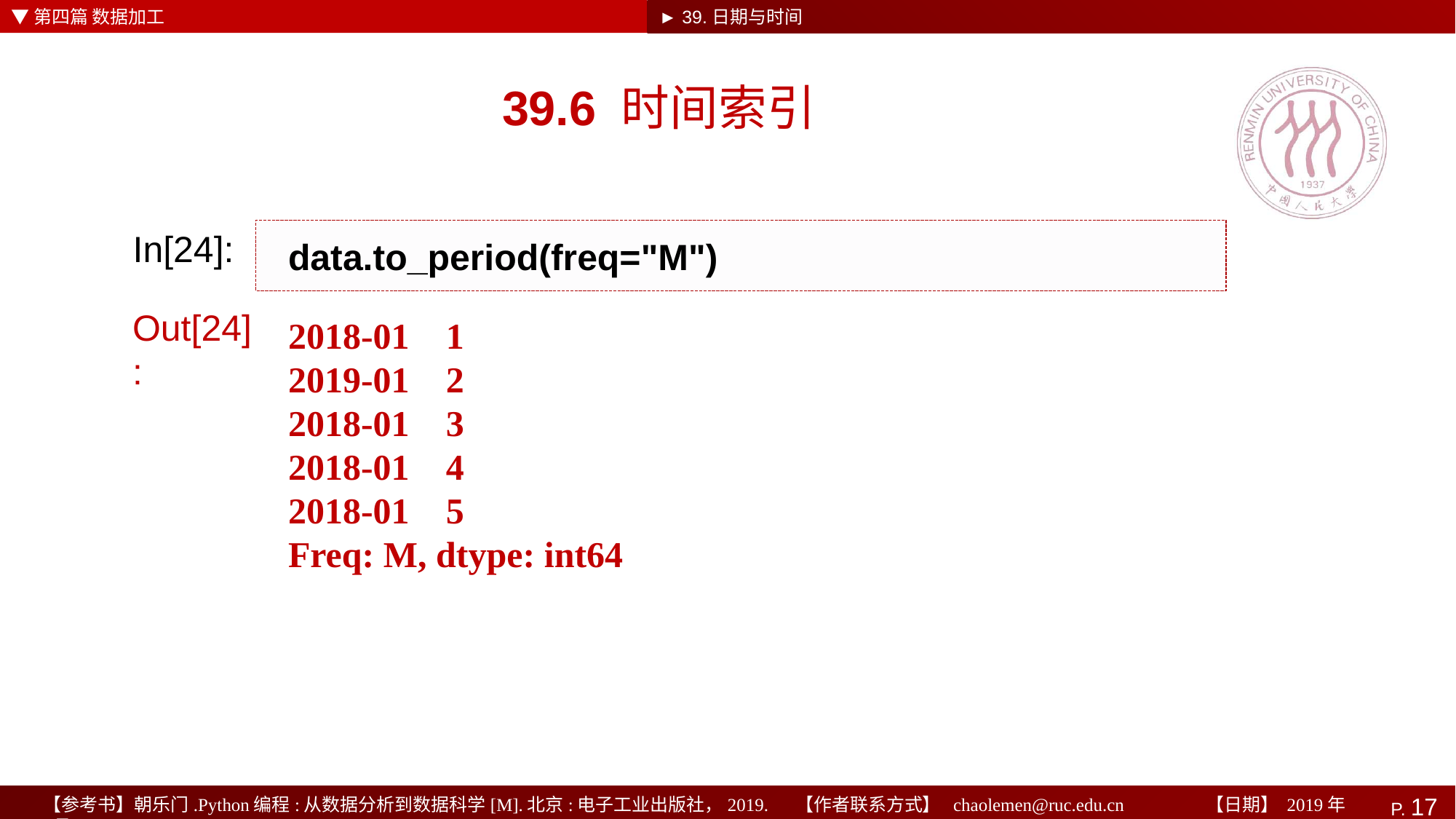

▼第四篇 数据加工
► 39.日期与时间
# 39.6 时间索引
In[24]:
data.to_period(freq="M")
2018-01    1
2019-01    2
2018-01    3
2018-01    4
2018-01    5
Freq: M, dtype: int64
Out[24]: